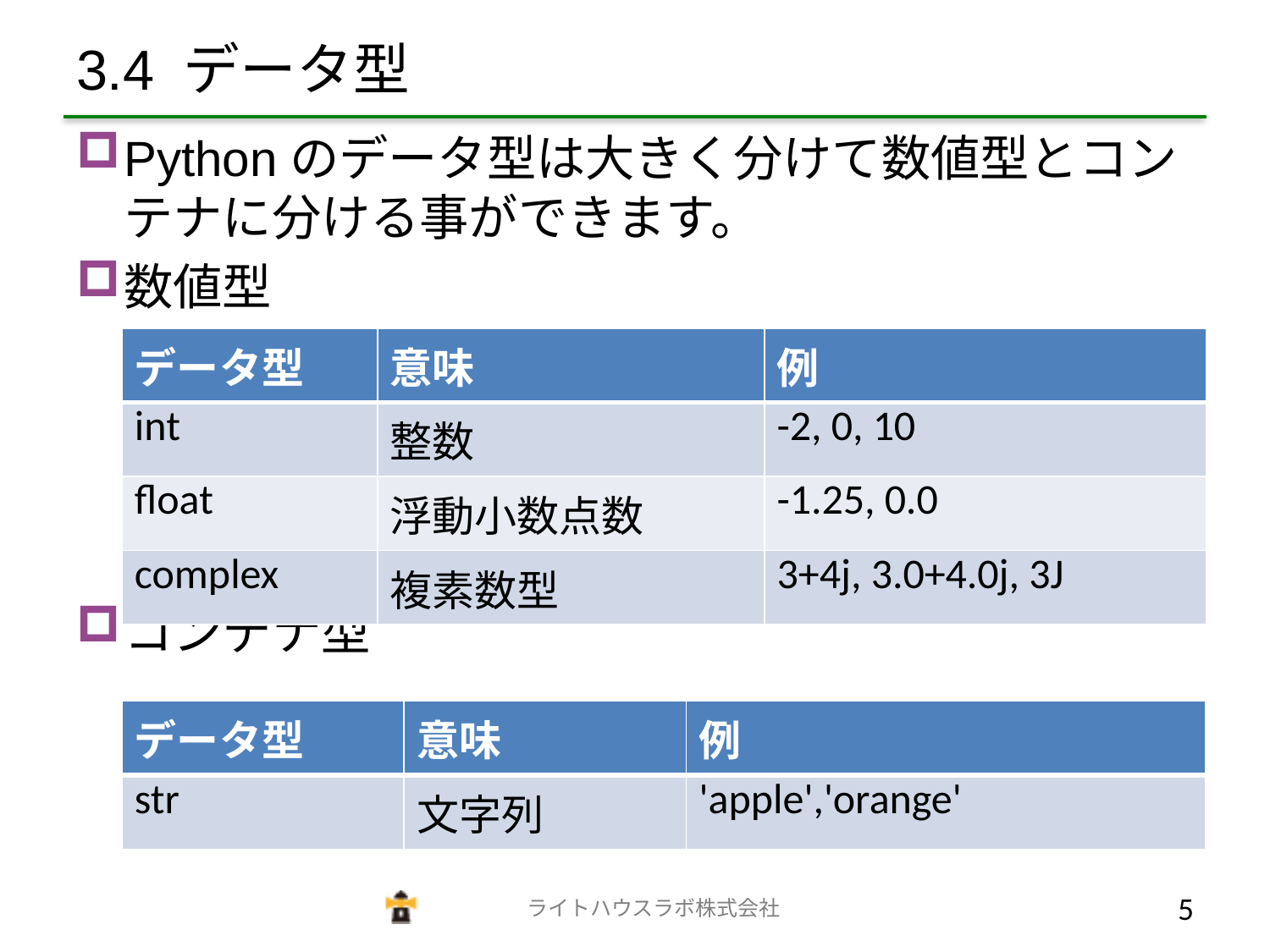

# 3.4 データ型
Pythonのデータ型は大きく分けて数値型とコンテナに分ける事ができます。
数値型

コンテナ型

| データ型 | 意味 | 例 |
| --- | --- | --- |
| int | 整数 | -2, 0, 10 |
| float | 浮動小数点数 | -1.25, 0.0 |
| complex | 複素数型 | 3+4j, 3.0+4.0j, 3J |
| データ型 | 意味 | 例 |
| --- | --- | --- |
| str | 文字列 | 'apple','orange' |
　　　　　　　　　　　　　ライトハウスラボ株式会社
5